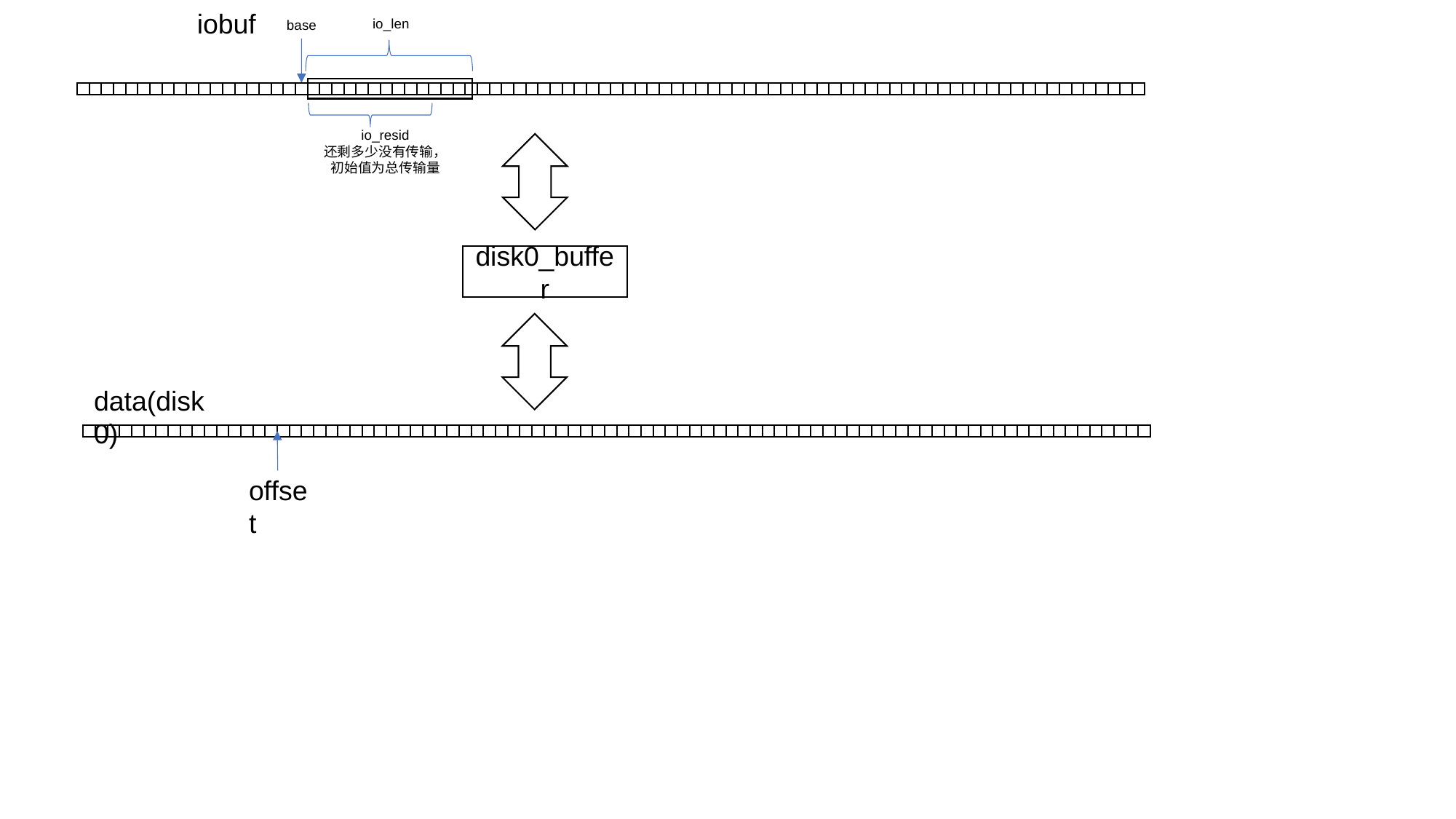

iobuf
io_len
base

io_resid
还剩多少没有传输，初始值为总传输量

disk0_buffer

data(disk0)

offset